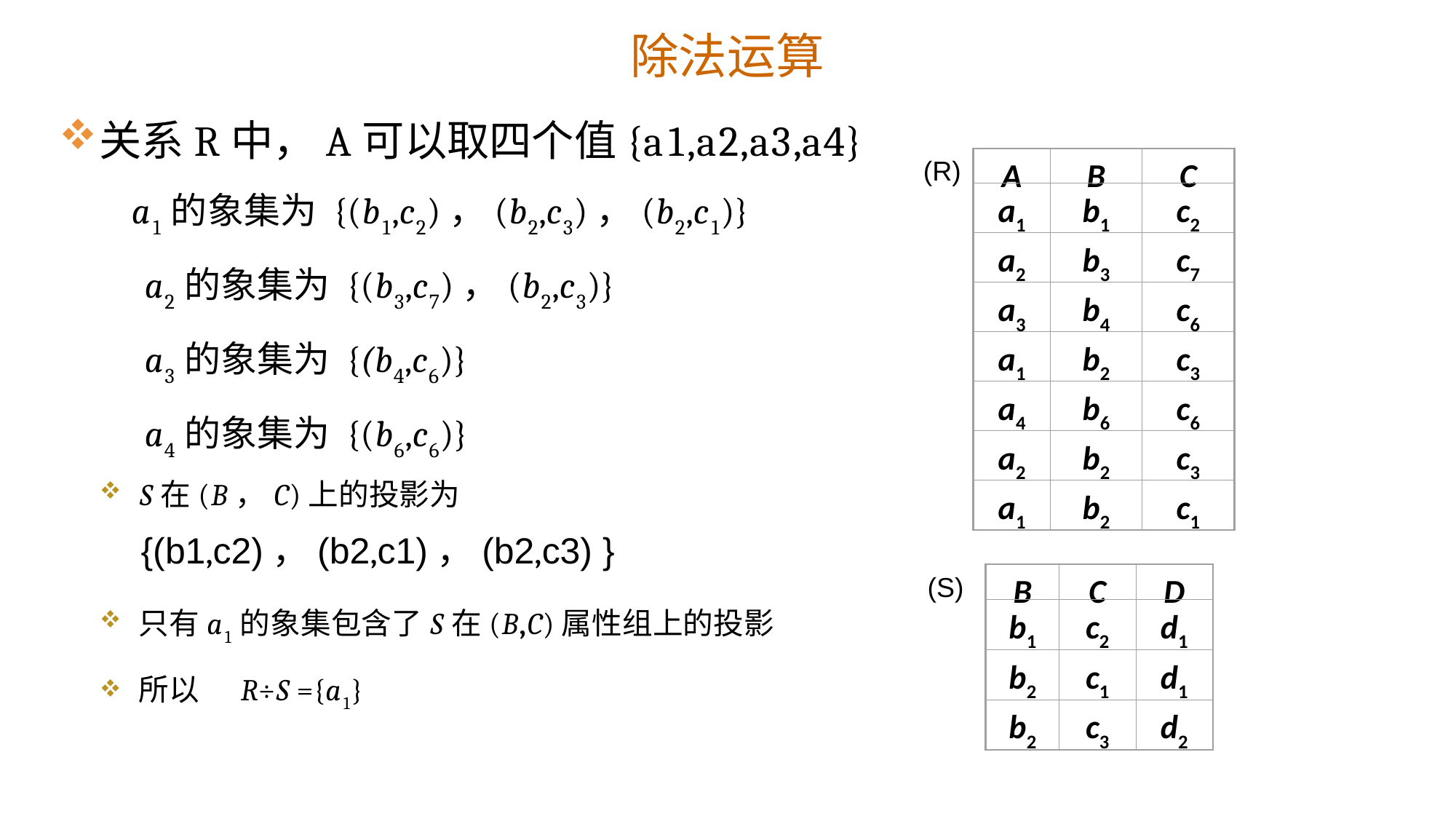

# 除法运算
关系R中，A可以取四个值{a1,a2,a3,a4}
    a1的象集为 {(b1,c2)，(b2,c3)，(b2,c1)}
　a2的象集为 {(b3,c7)，(b2,c3)}
　a3的象集为 {(b4,c6)}
　a4的象集为 {(b6,c6)}
S在(B，C)上的投影为
        {(b1,c2)，(b2,c1)，(b2,c3) }
只有a1的象集包含了S在(B,C)属性组上的投影
所以     R÷S ={a1}

(R)

A

B

C

a1

b1

c2

a2

b3

c7

a3

b4

c6

a1

b2

c3

a4

b6

c6

a2

b2

c3

a1

b2

c1

B

C

D

b1

c2

d1

b2

c1

d1

b2

c3

d2

(S)